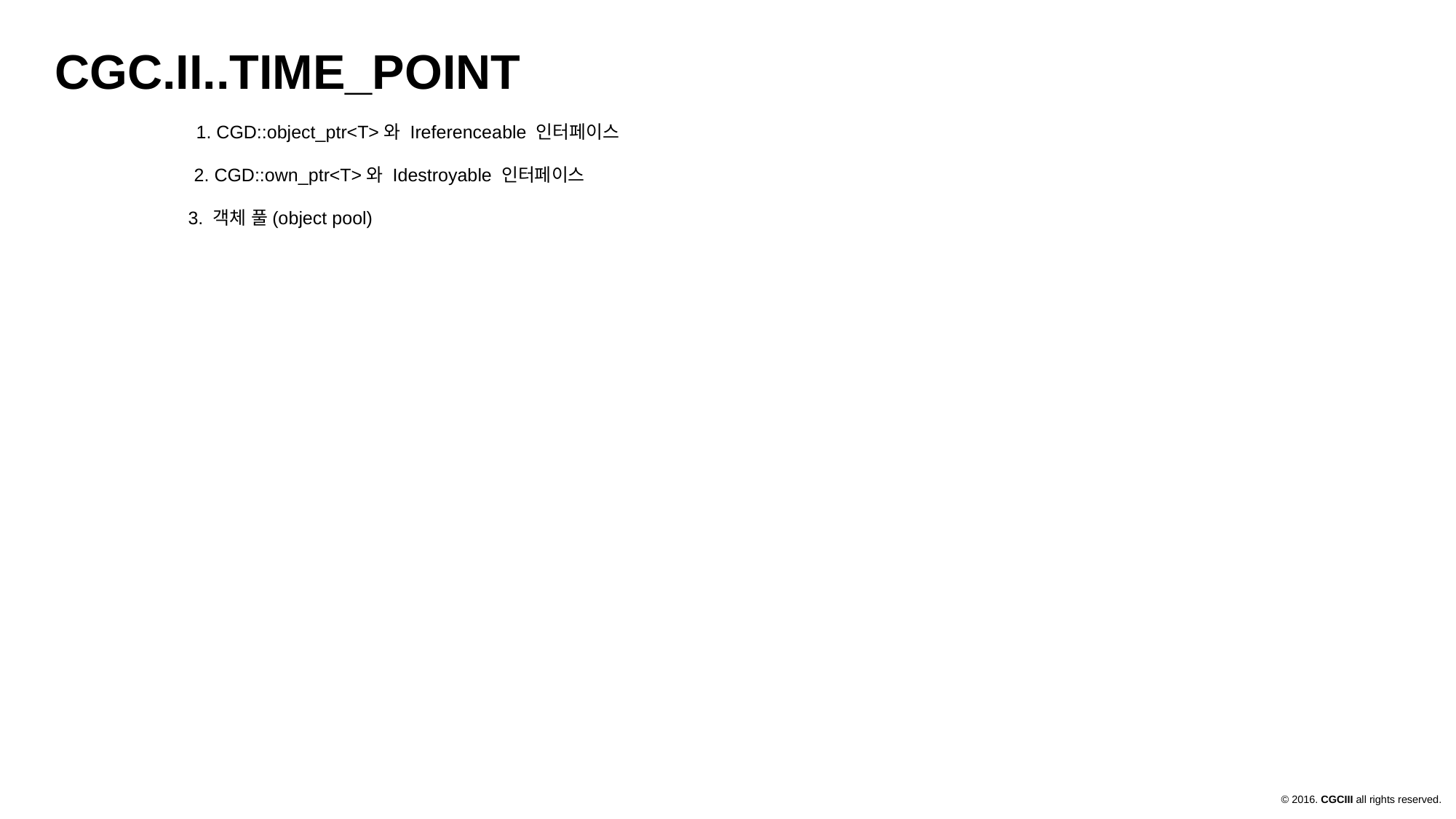

CGC.II..TIME_POINT
1. CGD::object_ptr<T>와 Ireferenceable 인터페이스
2. CGD::own_ptr<T>와 Idestroyable 인터페이스
3. 객체 풀(object pool)
© 2016. CGCIII all rights reserved.